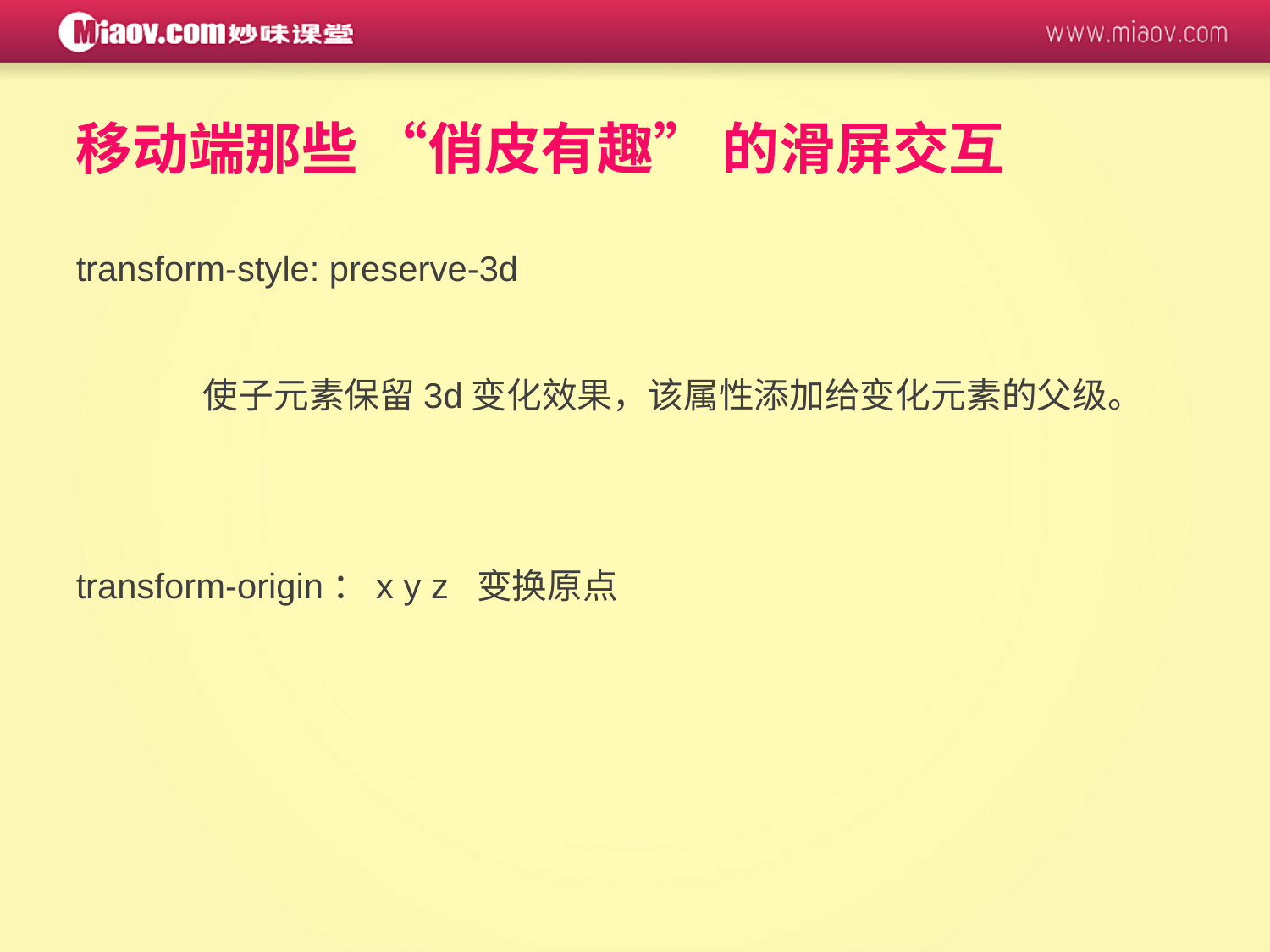

# 移动端那些 “俏皮有趣” 的滑屏交互
transform-style: preserve-3d

	使子元素保留3d变化效果，该属性添加给变化元素的父级。

transform-origin：x y z  变换原点